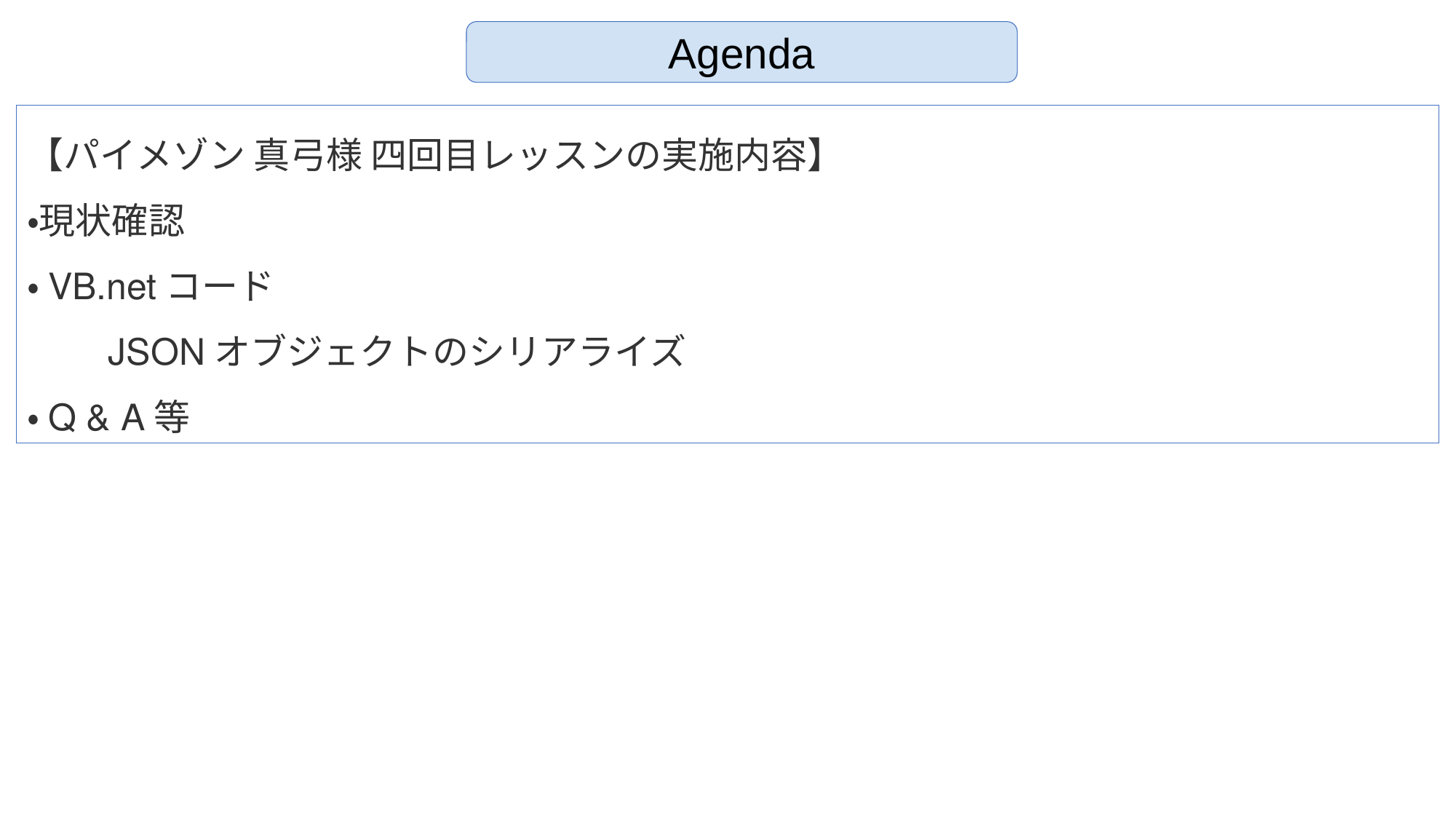

Agenda
【パイメゾン 真弓様 四回目レッスンの実施内容】
・現状確認
・VB.netコード
　　JSONオブジェクトのシリアライズ
・Q & A等